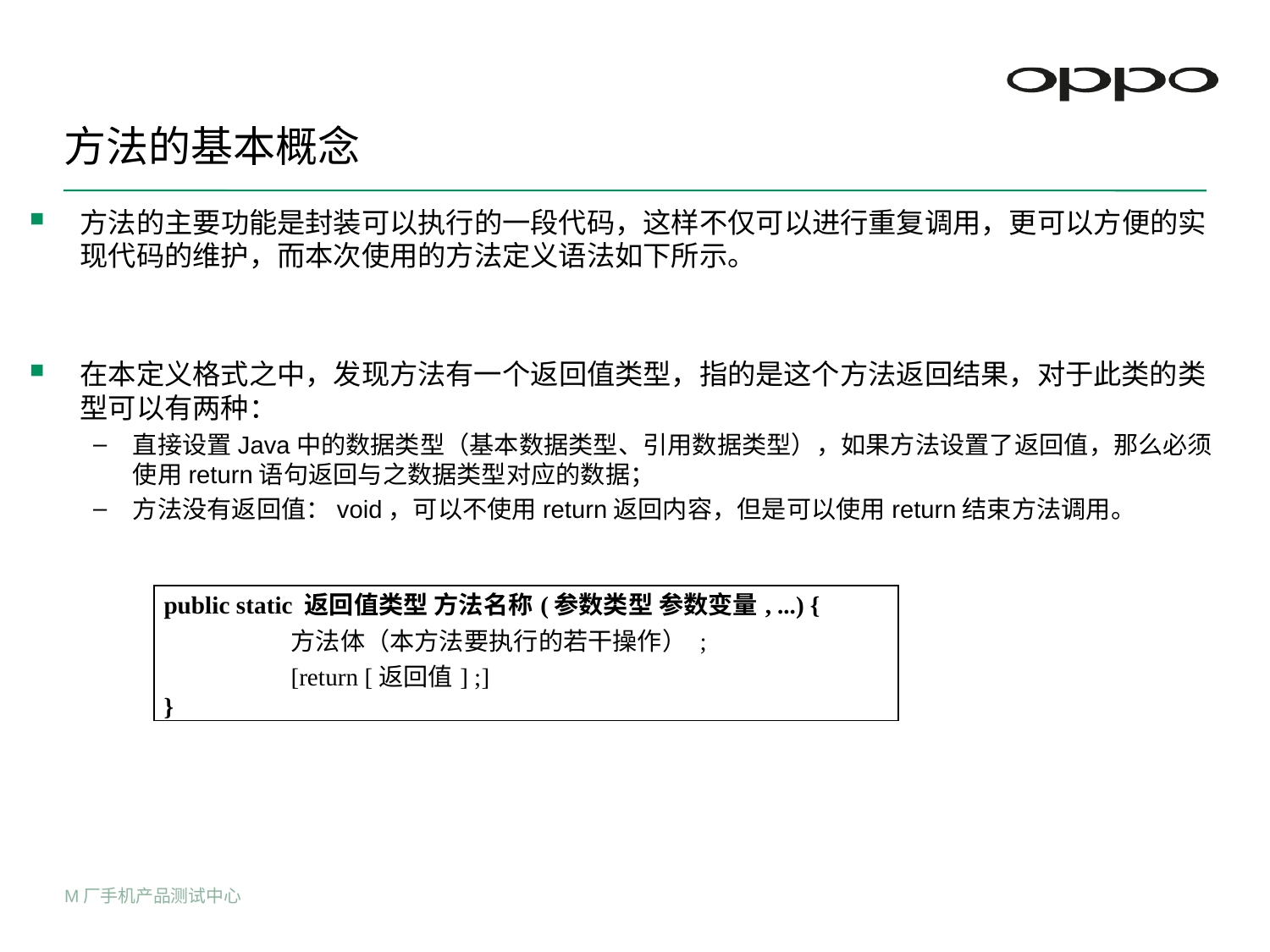

# 方法的基本概念
方法的主要功能是封装可以执行的一段代码，这样不仅可以进行重复调用，更可以方便的实现代码的维护，而本次使用的方法定义语法如下所示。

在本定义格式之中，发现方法有一个返回值类型，指的是这个方法返回结果，对于此类的类型可以有两种：
直接设置Java中的数据类型（基本数据类型、引用数据类型），如果方法设置了返回值，那么必须使用return语句返回与之数据类型对应的数据；
方法没有返回值：void，可以不使用return返回内容，但是可以使用return结束方法调用。

| public static 返回值类型 方法名称(参数类型 参数变量, ...) { 方法体（本方法要执行的若干操作） ; [return [返回值] ;] } |
| --- |
M厂手机产品测试中心
24